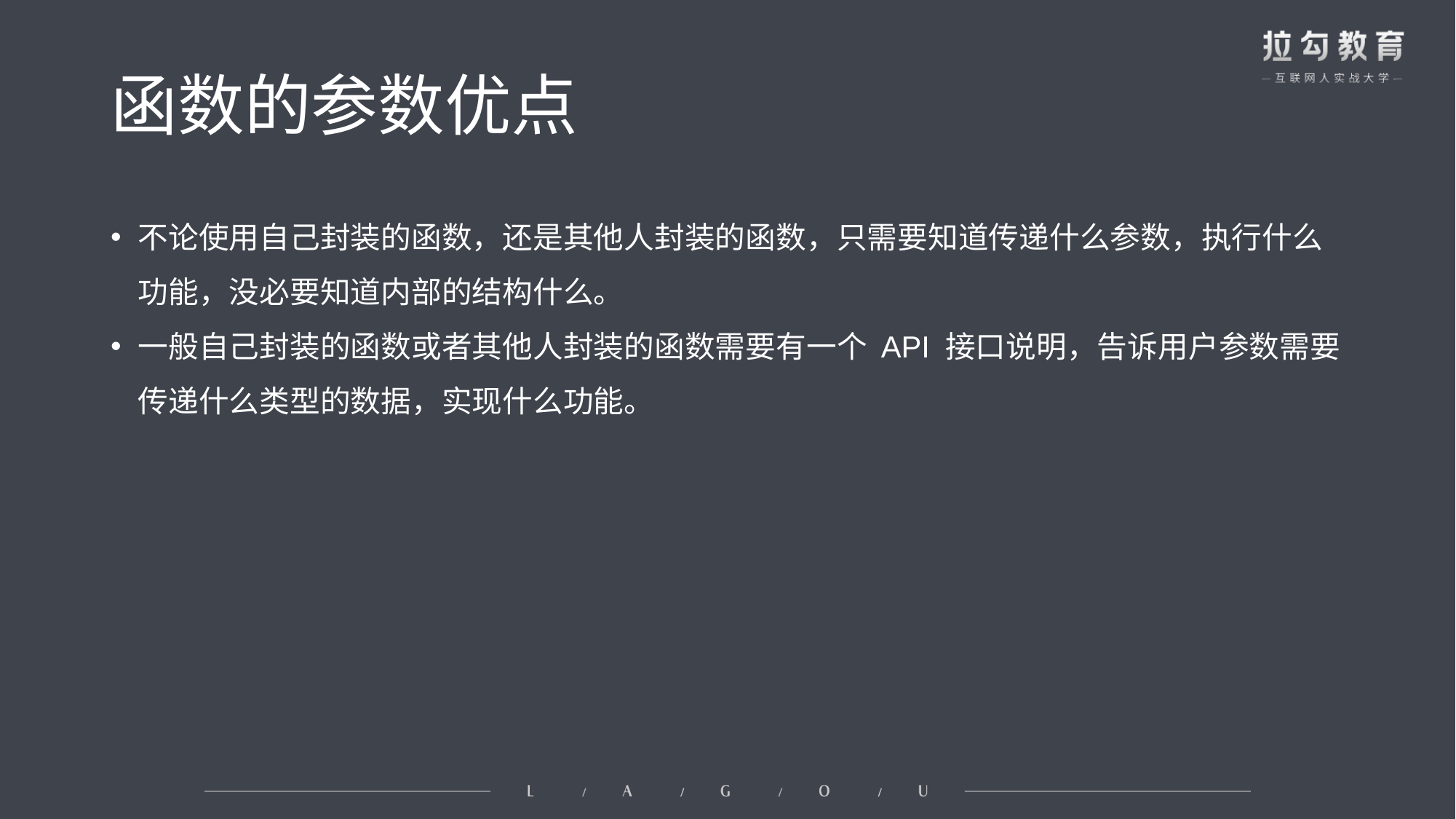

# 函数的参数优点
不论使用自己封装的函数，还是其他人封装的函数，只需要知道传递什么参数，执行什么功能，没必要知道内部的结构什么。
一般自己封装的函数或者其他人封装的函数需要有一个 API 接口说明，告诉用户参数需要传递什么类型的数据，实现什么功能。